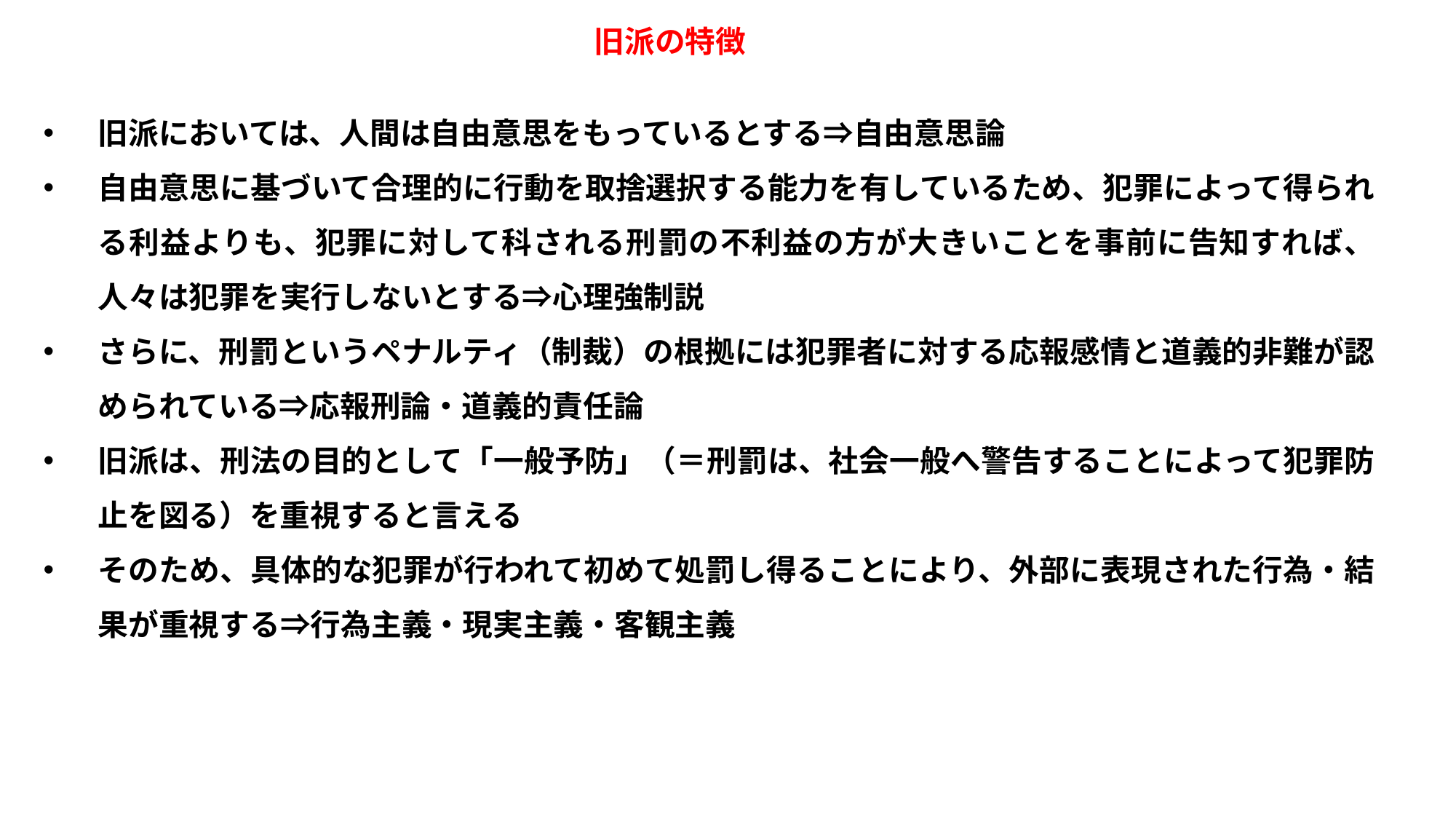

旧派の特徴
旧派においては、人間は自由意思をもっているとする⇒自由意思論
自由意思に基づいて合理的に行動を取捨選択する能力を有しているため、犯罪によって得られる利益よりも、犯罪に対して科される刑罰の不利益の方が大きいことを事前に告知すれば、人々は犯罪を実行しないとする⇒心理強制説
さらに、刑罰というペナルティ（制裁）の根拠には犯罪者に対する応報感情と道義的非難が認められている⇒応報刑論・道義的責任論
旧派は、刑法の目的として「一般予防」（＝刑罰は、社会一般へ警告することによって犯罪防止を図る）を重視すると言える
そのため、具体的な犯罪が行われて初めて処罰し得ることにより、外部に表現された行為・結果が重視する⇒行為主義・現実主義・客観主義